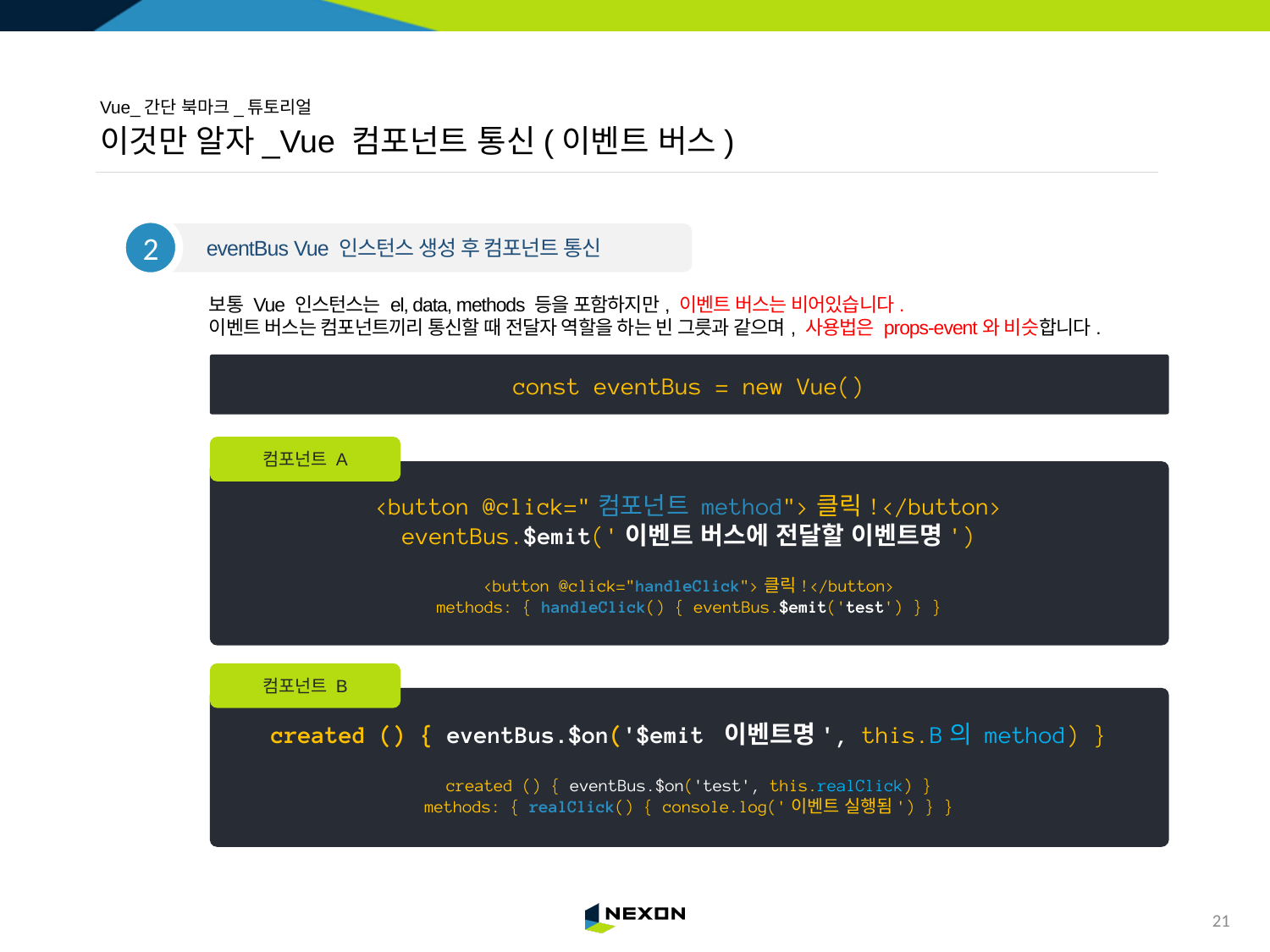

# Vue_간단 북마크_튜토리얼 이것만 알자_Vue 컴포넌트 통신(이벤트 버스)
2
eventBus Vue 인스턴스 생성 후 컴포넌트 통신
보통 Vue 인스턴스는 el, data, methods 등을 포함하지만, 이벤트 버스는 비어있습니다.
이벤트 버스는 컴포넌트끼리 통신할 때 전달자 역할을 하는 빈 그릇과 같으며, 사용법은 props-event와 비슷합니다.
const eventBus = new Vue()
컴포넌트 A
<button @click="컴포넌트 method">클릭!</button>
eventBus.$emit('이벤트 버스에 전달할 이벤트명')

<button @click="handleClick">클릭!</button>
methods: { handleClick() { eventBus.$emit('test') } }
컴포넌트 B
created () { eventBus.$on('$emit 이벤트명', this.B의 method) }

created () { eventBus.$on('test', this.realClick) }
methods: { realClick() { console.log('이벤트 실행됨') } }
21